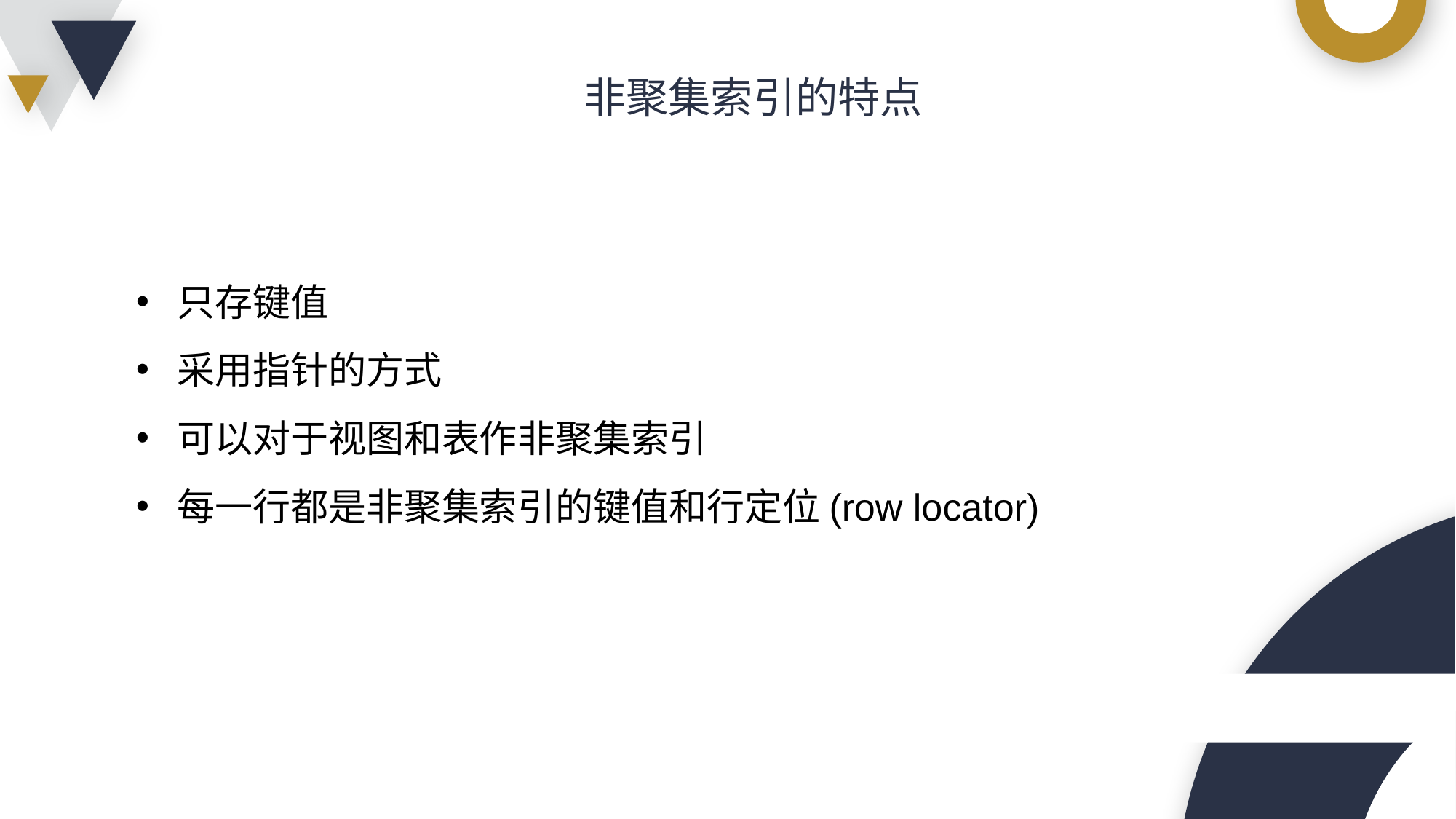

非聚集索引的特点
只存键值
采用指针的方式
可以对于视图和表作非聚集索引
每一行都是非聚集索引的键值和行定位(row locator)